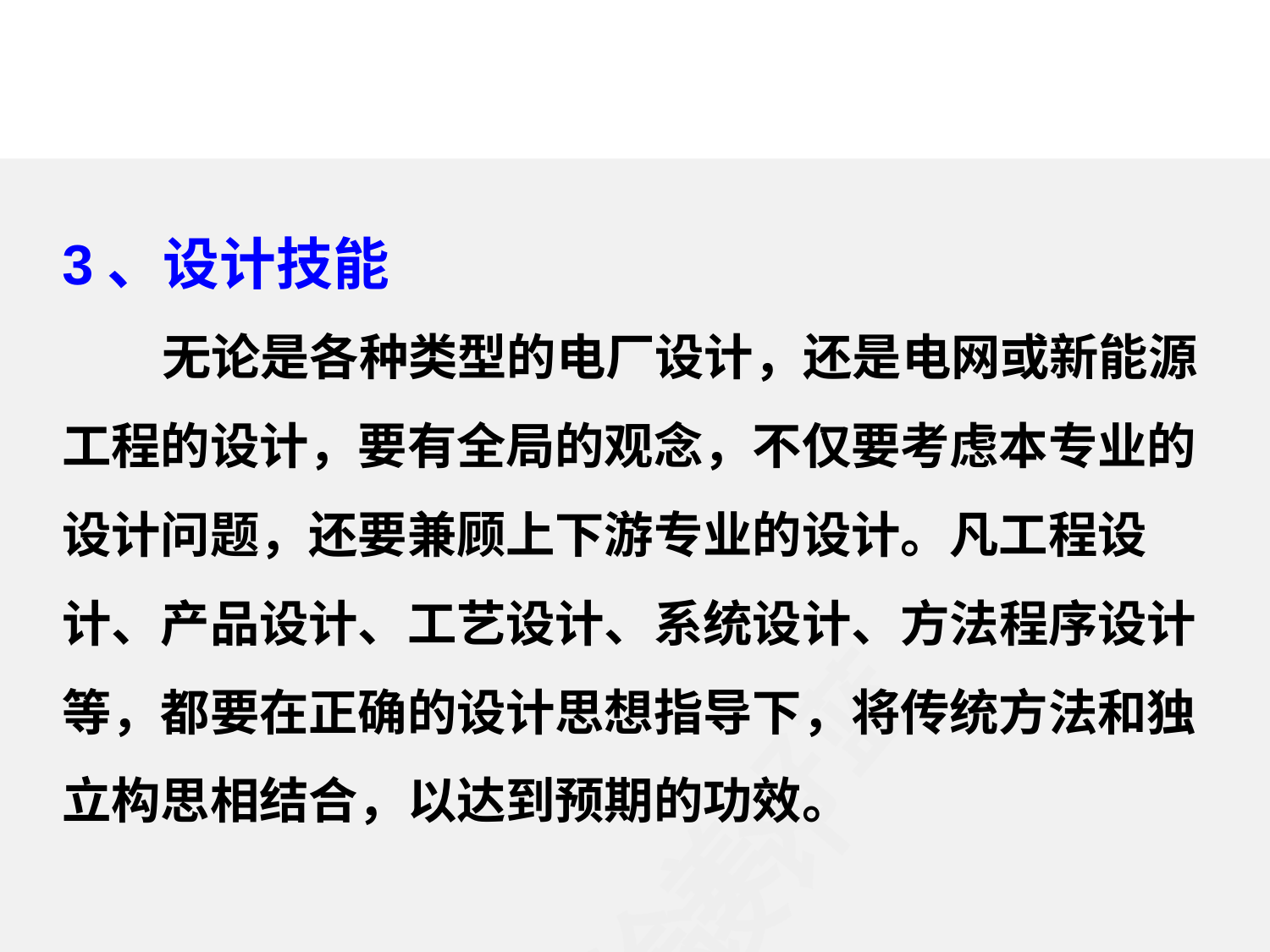

3、设计技能
        无论是各种类型的电厂设计，还是电网或新能源工程的设计，要有全局的观念，不仅要考虑本专业的设计问题，还要兼顾上下游专业的设计。凡工程设计、产品设计、工艺设计、系统设计、方法程序设计等，都要在正确的设计思想指导下，将传统方法和独立构思相结合，以达到预期的功效。